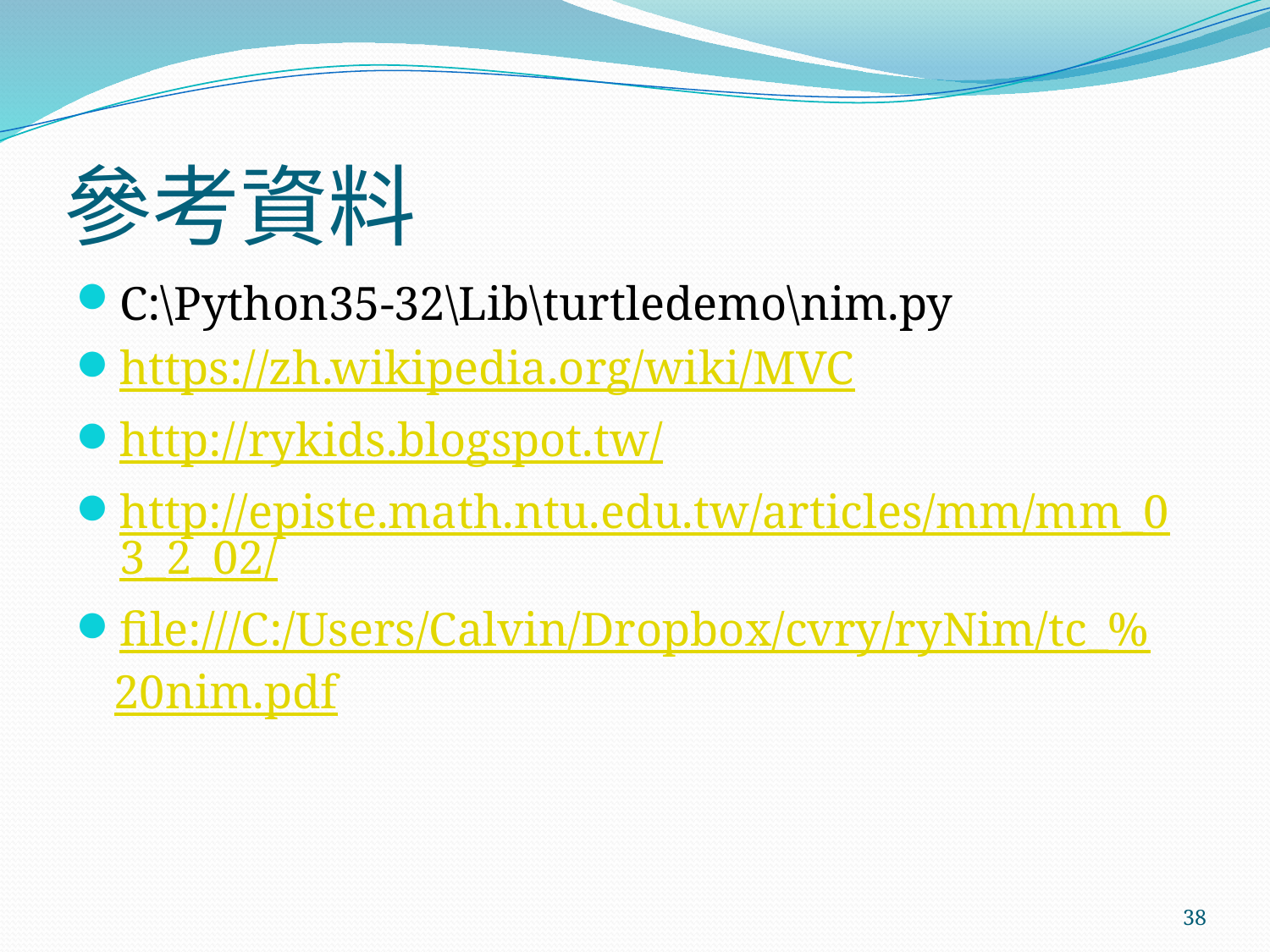

# 參考資料
C:\Python35-32\Lib\turtledemo\nim.py
https://zh.wikipedia.org/wiki/MVC
http://rykids.blogspot.tw/
http://episte.math.ntu.edu.tw/articles/mm/mm_03_2_02/
file:///C:/Users/Calvin/Dropbox/cvry/ryNim/tc_%20nim.pdf

38